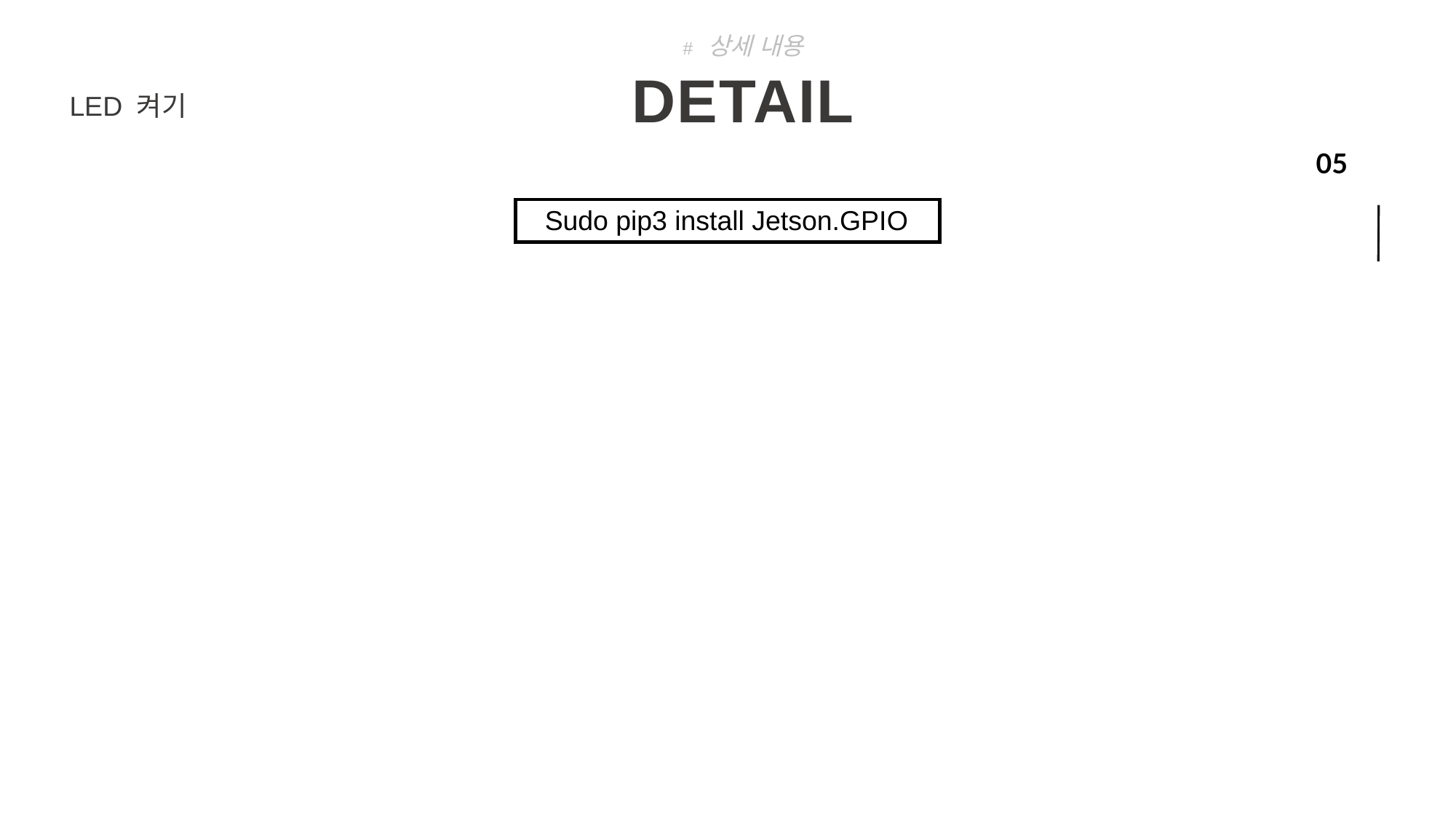

# 상세 내용
DETAIL
LED 켜기
Sudo pip3 install Jetson.GPIO